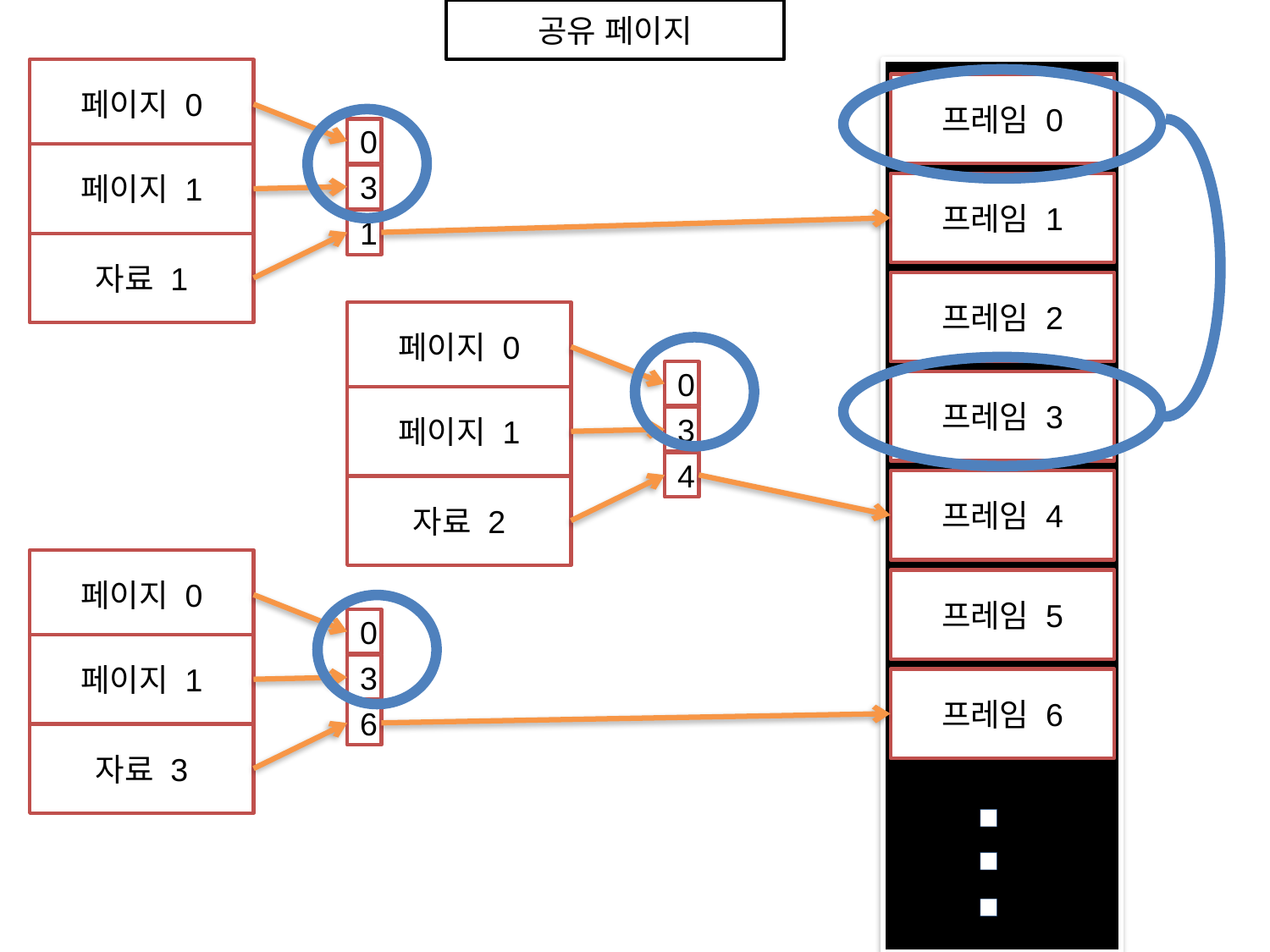

공유 페이지
페이지 0

프레임 0

0

페이지 1
3
프레임 1
1
자료 1
프레임 2
페이지 0

0
프레임 3
페이지 1
3
4
프레임 4
자료 2
페이지 0
프레임 5

0
페이지 1
3
프레임 6
6
자료 3
.
.
.